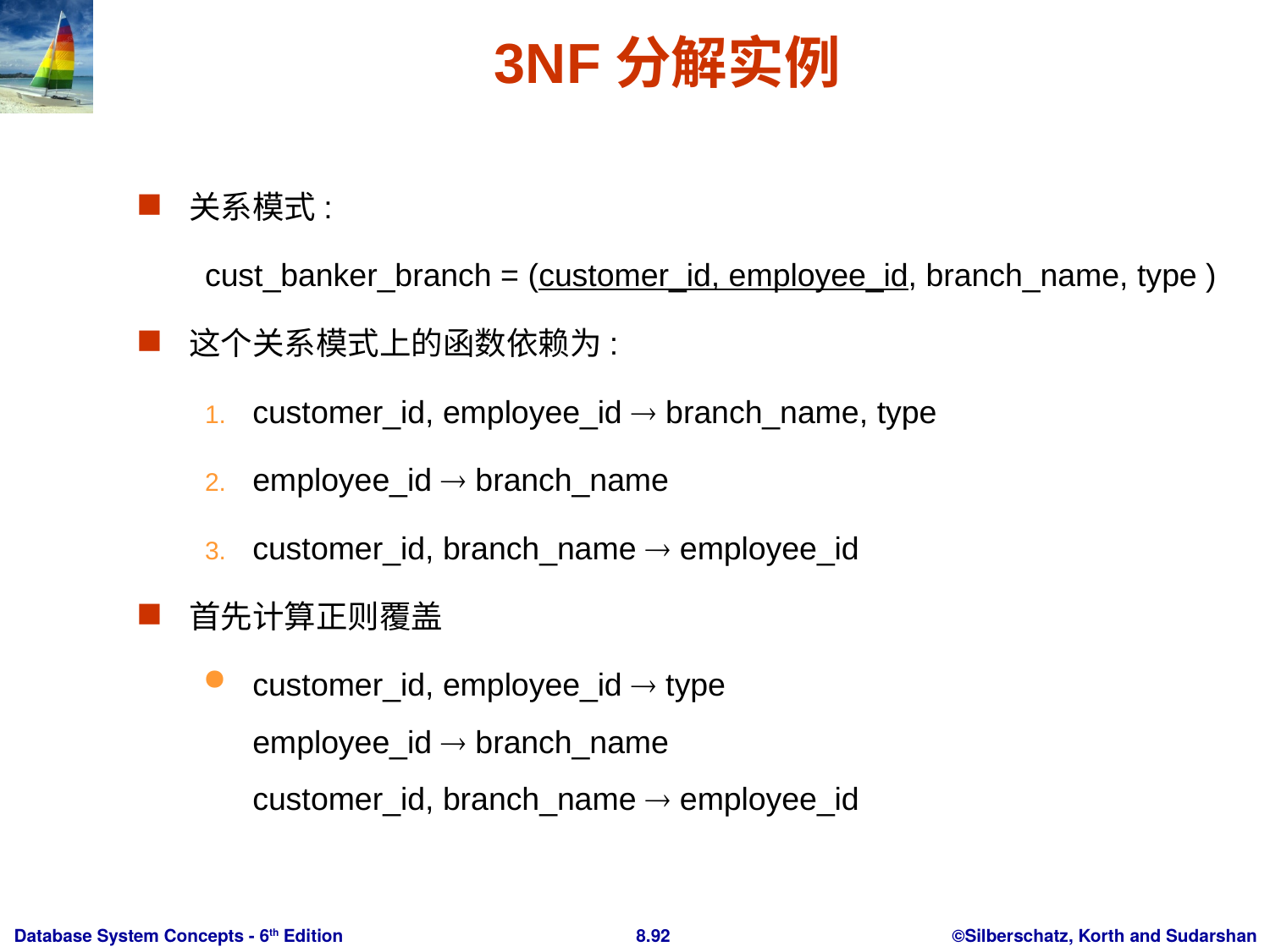

# 3NF分解实例
关系模式:
cust_banker_branch = (customer_id, employee_id, branch_name, type )
这个关系模式上的函数依赖为:
customer_id, employee_id → branch_name, type
employee_id → branch_name
customer_id, branch_name → employee_id
首先计算正则覆盖
customer_id, employee_id → type
employee_id → branch_name
customer_id, branch_name → employee_id